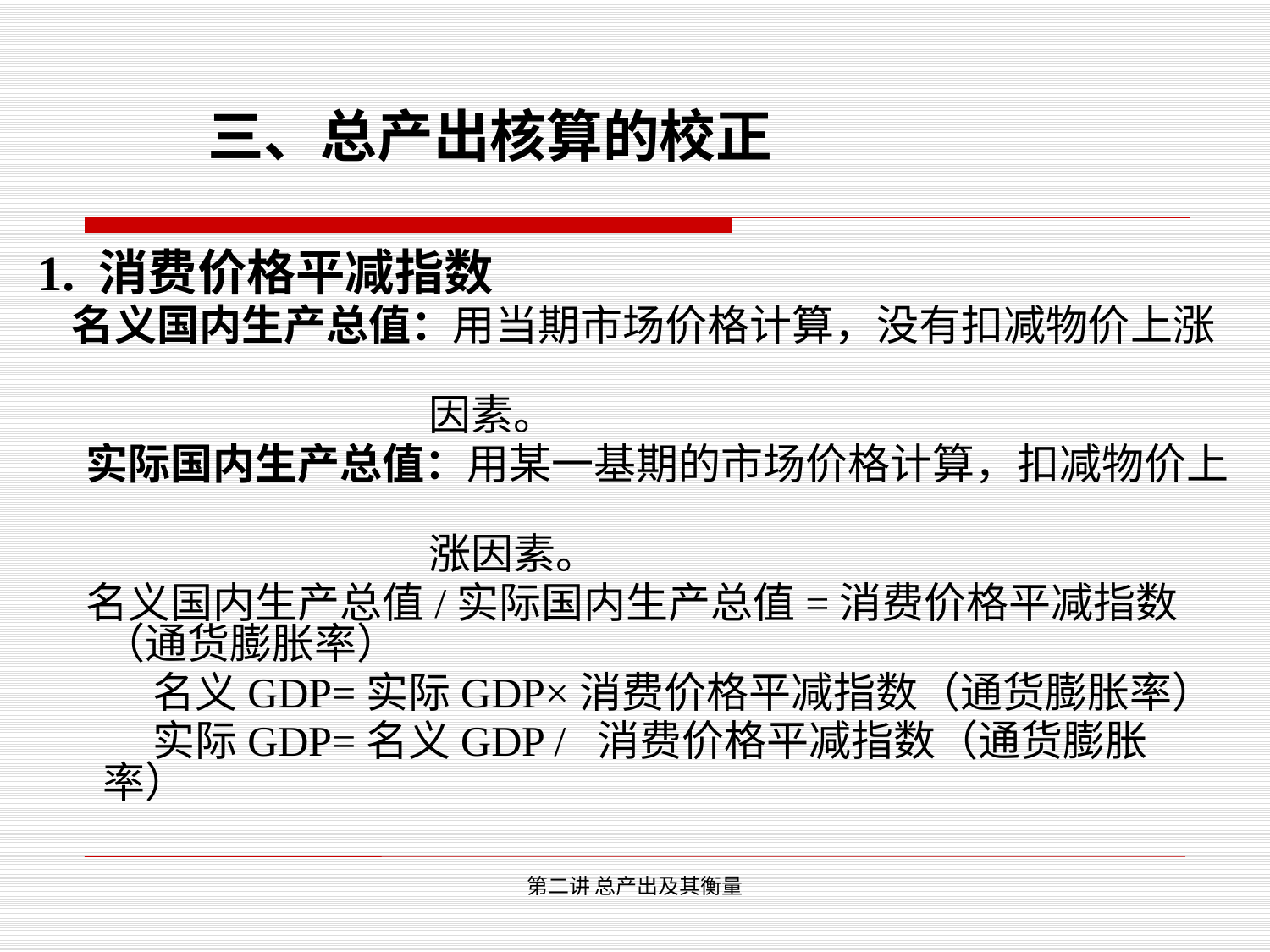

# 三、总产出核算的校正
1. 消费价格平减指数
    名义国内生产总值：用当期市场价格计算，没有扣减物价上涨
                                        因素。
    实际国内生产总值：用某一基期的市场价格计算，扣减物价上
                                        涨因素。
    名义国内生产总值/实际国内生产总值=消费价格平减指数（通货膨胀率）
           名义GDP=实际GDP×消费价格平减指数（通货膨胀率）
           实际GDP=名义GDP /  消费价格平减指数（通货膨胀率）

第二讲 总产出及其衡量